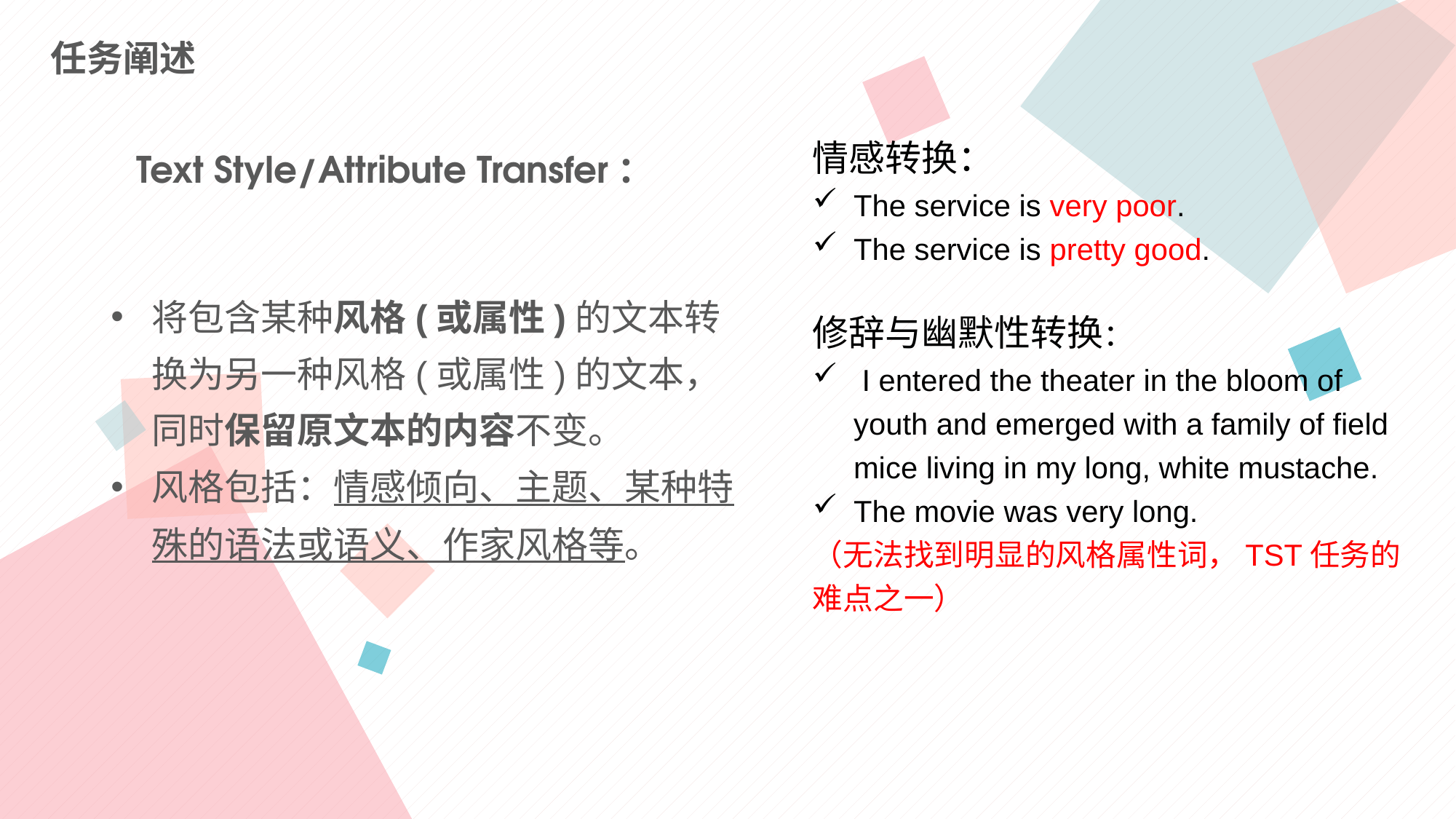

任务阐述
Text Style/Attribute Transfer：
情感转换：
The service is very poor.
The service is pretty good.

修辞与幽默性转换：
 I entered the theater in the bloom of youth and emerged with a family of field mice living in my long, white mustache.
The movie was very long.
（无法找到明显的风格属性词，TST任务的难点之一）
将包含某种风格(或属性)的文本转换为另一种风格(或属性)的文本，同时保留原文本的内容不变。
风格包括：情感倾向、主题、某种特殊的语法或语义、作家风格等。